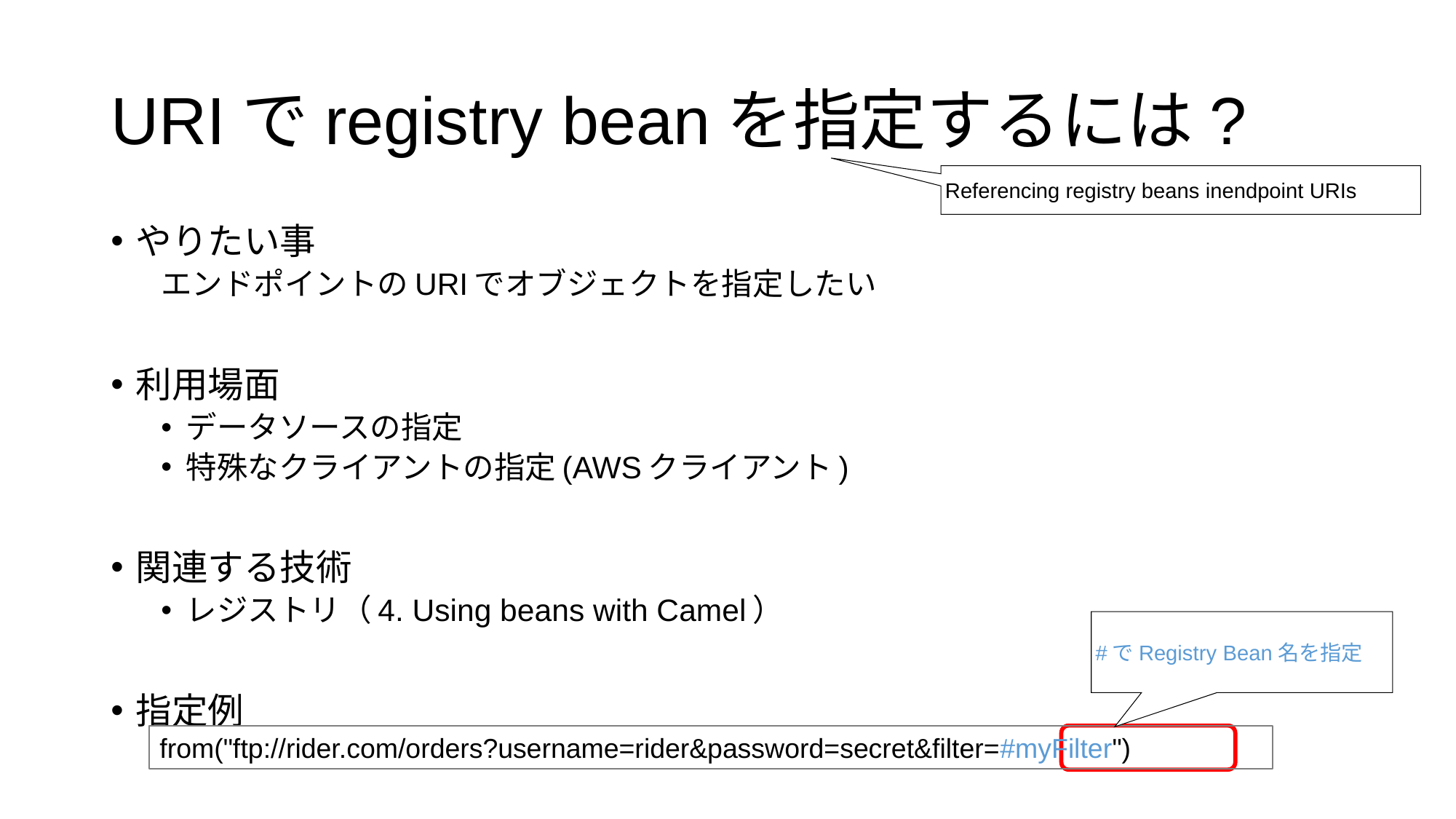

# URIでregistry beanを指定するには?
Referencing registry beans inendpoint URIs
やりたい事
エンドポイントのURIでオブジェクトを指定したい

利用場面
データソースの指定
特殊なクライアントの指定(AWSクライアント)

関連する技術
レジストリ（4. Using beans with Camel）

指定例
#でRegistry Bean名を指定
from("ftp://rider.com/orders?username=rider&password=secret&filter=#myFilter")